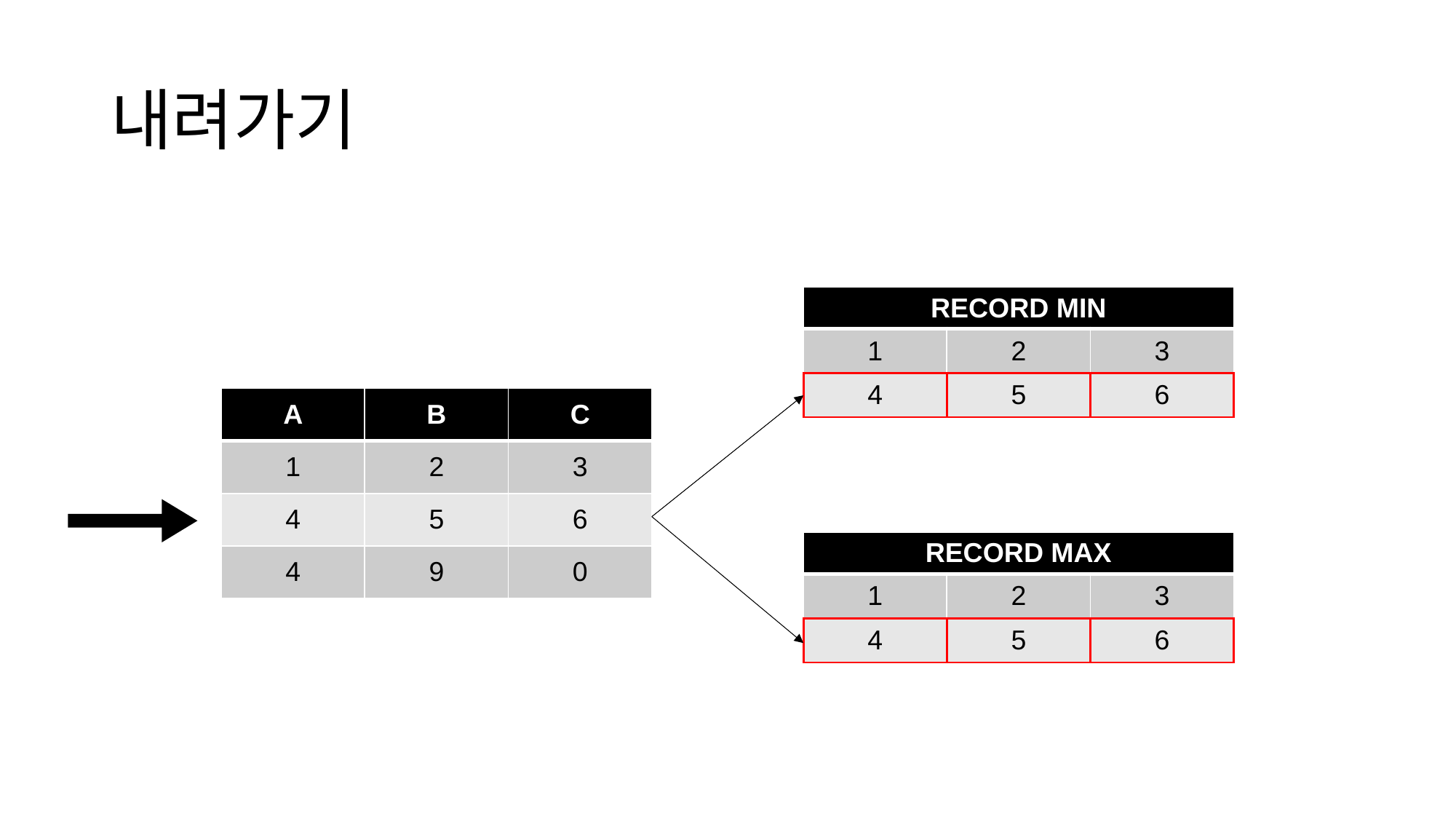

# 내려가기
| RECORD MIN | RECORD |  |
| --- | --- | --- |
| 1 | 2 | 3 |
| 4 | 5 | 6 |
| A | B | C |
| --- | --- | --- |
| 1 | 2 | 3 |
| 4 | 5 | 6 |
| 4 | 9 | 0 |

| RECORD MAX | RECORD |  |
| --- | --- | --- |
| 1 | 2 | 3 |
| 4 | 5 | 6 |